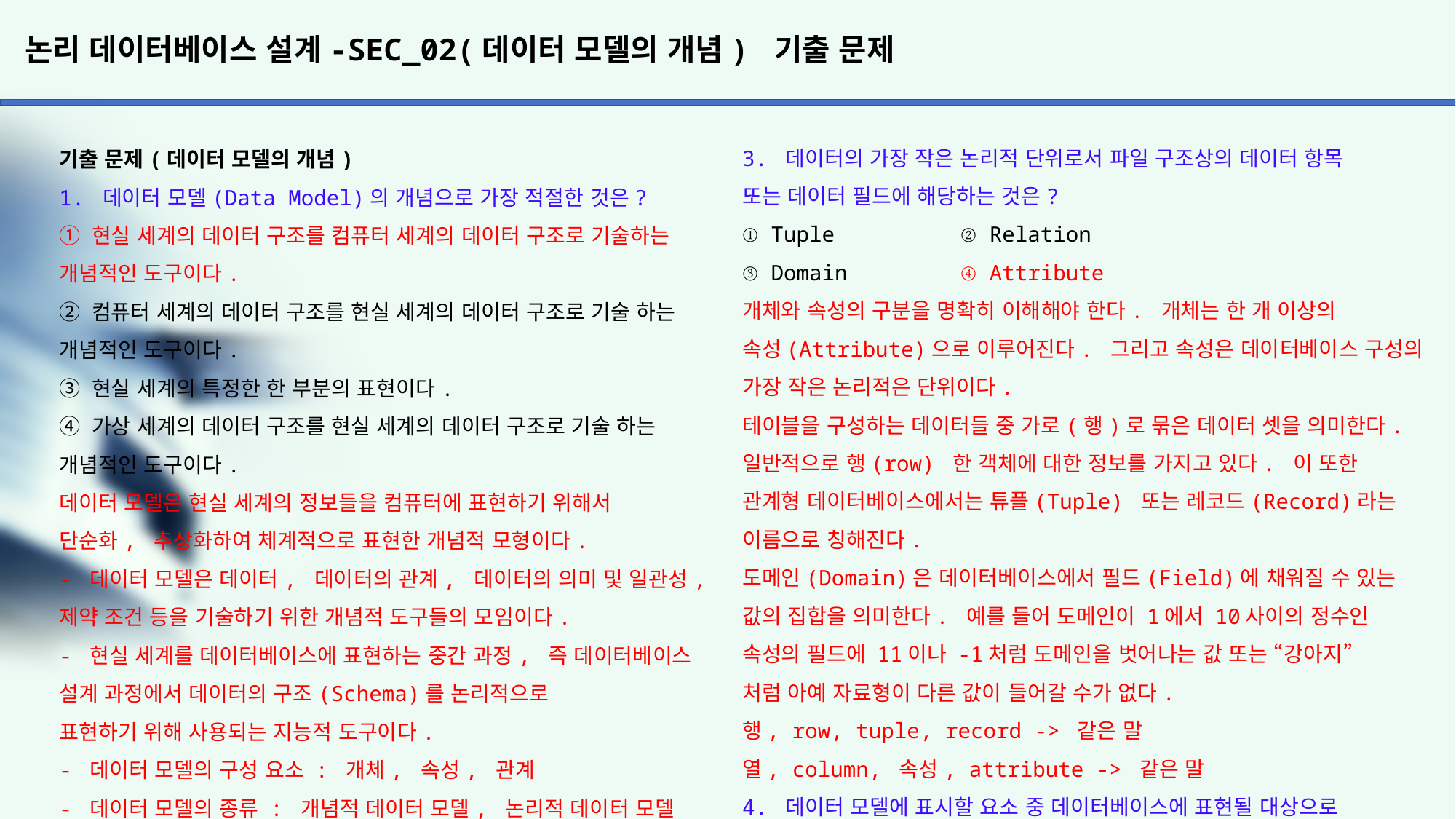

# 논리 데이터베이스 설계-SEC_02(데이터 모델의 개념) 기출 문제
3. 데이터의 가장 작은 논리적 단위로서 파일 구조상의 데이터 항목
또는 데이터 필드에 해당하는 것은?
① Tuple		② Relation
③ Domain		④ Attribute
개체와 속성의 구분을 명확히 이해해야 한다. 개체는 한 개 이상의
속성(Attribute)으로 이루어진다. 그리고 속성은 데이터베이스 구성의
가장 작은 논리적은 단위이다.
테이블을 구성하는 데이터들 중 가로(행)로 묶은 데이터 셋을 의미한다.
일반적으로 행(row) 한 객체에 대한 정보를 가지고 있다. 이 또한
관계형 데이터베이스에서는 튜플(Tuple) 또는 레코드(Record)라는
이름으로 칭해진다.
도메인(Domain)은 데이터베이스에서 필드(Field)에 채워질 수 있는
값의 집합을 의미한다. 예를 들어 도메인이 1에서 10사이의 정수인
속성의 필드에 11이나 -1처럼 도메인을 벗어나는 값 또는 “강아지”
처럼 아예 자료형이 다른 값이 들어갈 수가 없다.
행, row, tuple, record -> 같은 말
열, column, 속성, attribute -> 같은 말
4. 데이터 모델에 표시할 요소 중 데이터베이스에 표현될 대상으로
서의 개체 타입과 개체 타입들 간의 관계를 기술한 것은?
① Structure	② Operations
③ Constraints	④ Mapping
데이터 모델에 표시할 요소
구조(Structure) : 논리적으로 표현된 개체 타입들 간에 관계로서
데이터 구조 및 정적 성질을 표현한다.
연산(Operation) : 데이터베이스에 저장된 실제 데이터를 처리하는
작업의 대한 명세로서 데이터베이스를 조작하는 기본 도구이다.
제약 조건(Constraint) : 데이터베이스에 저장될 수 있는 실제 데이터
의 논리적인 제약 조건이다.

매핑은 현실 세계에서 발생하는 자료를 컴퓨터가 이해하고 처리할 수
있는 물리적 저장 장치에 저장할 수 있도록 변환하기 위해 특정 DBMS가
지원하는 논리적 자료 구조로 변환시키는 과정을 말한다.
기출 문제(데이터 모델의 개념)
1. 데이터 모델(Data Model)의 개념으로 가장 적절한 것은?
① 현실 세계의 데이터 구조를 컴퓨터 세계의 데이터 구조로 기술하는 개념적인 도구이다.
② 컴퓨터 세계의 데이터 구조를 현실 세계의 데이터 구조로 기술 하는 개념적인 도구이다.
③ 현실 세계의 특정한 한 부분의 표현이다.
④ 가상 세계의 데이터 구조를 현실 세계의 데이터 구조로 기술 하는 개념적인 도구이다.
데이터 모델은 현실 세계의 정보들을 컴퓨터에 표현하기 위해서
단순화, 추상화하여 체계적으로 표현한 개념적 모형이다.
- 데이터 모델은 데이터, 데이터의 관계, 데이터의 의미 및 일관성, 제약 조건 등을 기술하기 위한 개념적 도구들의 모임이다.
- 현실 세계를 데이터베이스에 표현하는 중간 과정, 즉 데이터베이스 설계 과정에서 데이터의 구조(Schema)를 논리적으로
표현하기 위해 사용되는 지능적 도구이다.
- 데이터 모델의 구성 요소 : 개체, 속성, 관계
- 데이터 모델의 종류 : 개념적 데이터 모델, 논리적 데이터 모델
, 물리적 데이터 모델
- 데이터 모델에 표시할 요소 : 구조(Structure), 연산(Operation)
, 제약 조건(Constraint)
2. 데이터 모델에 표시해야 할 요소로 거리가 먼 것은?
① 논리적 데이터 구조	② 출력 구조
③ 연산				④ 제약 조건